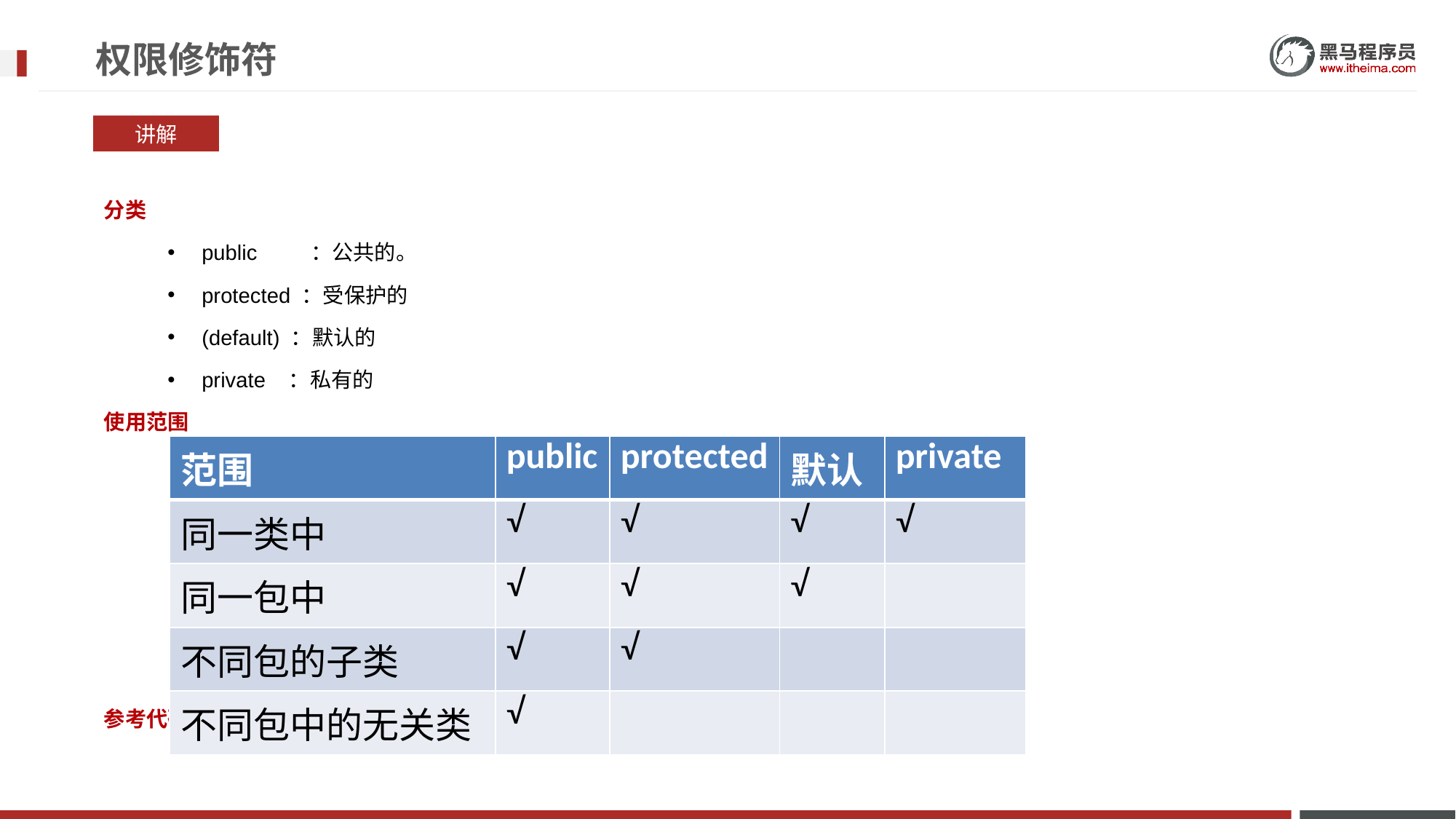

# 权限修饰符
讲解
分类
public	：公共的。
protected ：受保护的
(default) ：默认的
private   ：私有的
使用范围

参考代码:	code\day03\src\com\itheima01_权限修饰符

| 范围 | public | protected | 默认 | private |
| --- | --- | --- | --- | --- |
| 同一类中 | √ | √ | √ | √ |
| 同一包中 | √ | √ | √ |  |
| 不同包的子类 | √ | √ |  |  |
| 不同包中的无关类 | √ |  |  |  |